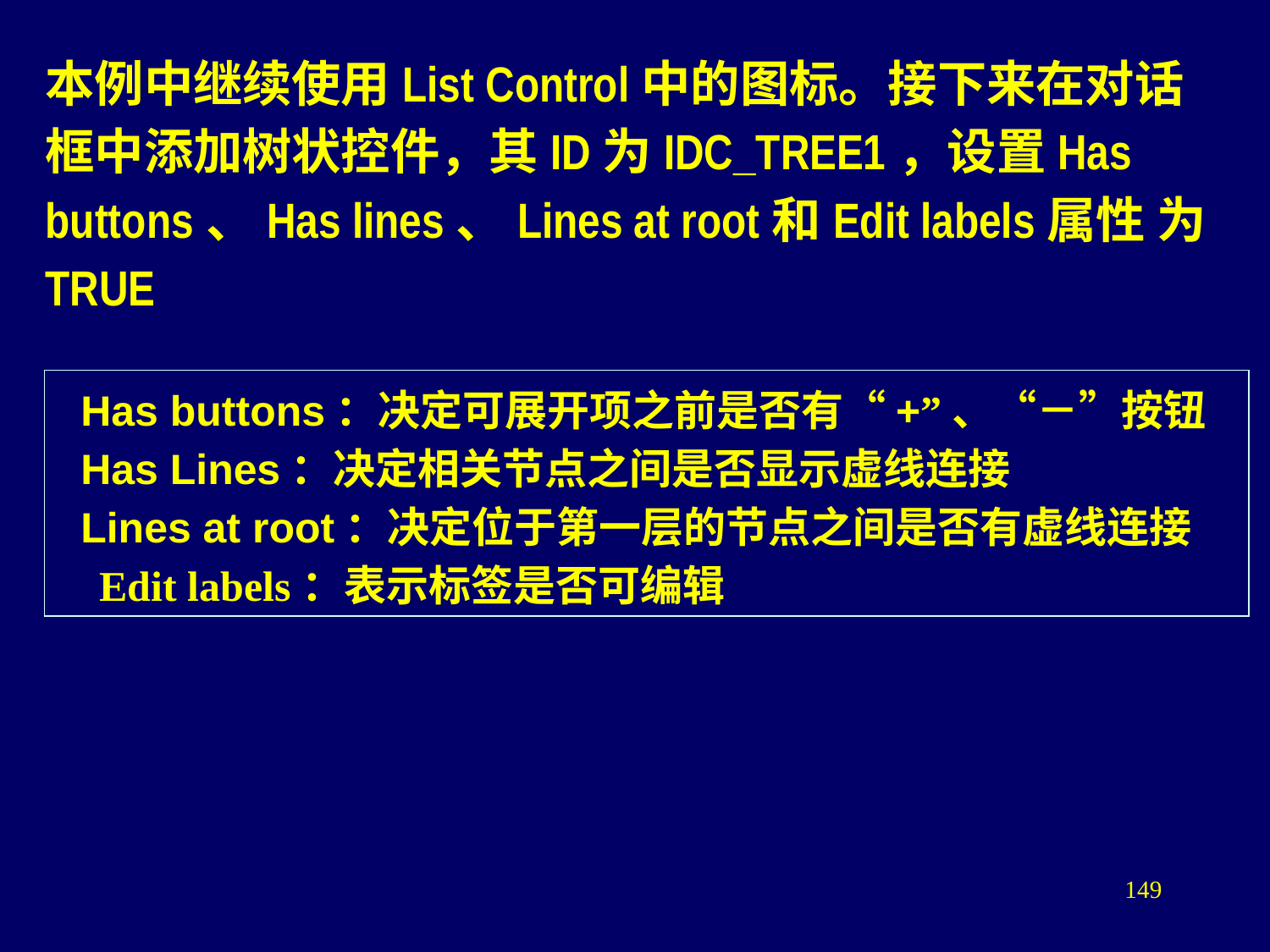

本例中继续使用List Control中的图标。接下来在对话框中添加树状控件，其ID为IDC_TREE1，设置Has buttons、Has lines、Lines at root和Edit labels属性 为TRUE
  Has buttons：决定可展开项之前是否有“+”、“－”按钮
  Has Lines：决定相关节点之间是否显示虚线连接
  Lines at root：决定位于第一层的节点之间是否有虚线连接
    Edit labels：表示标签是否可编辑
149